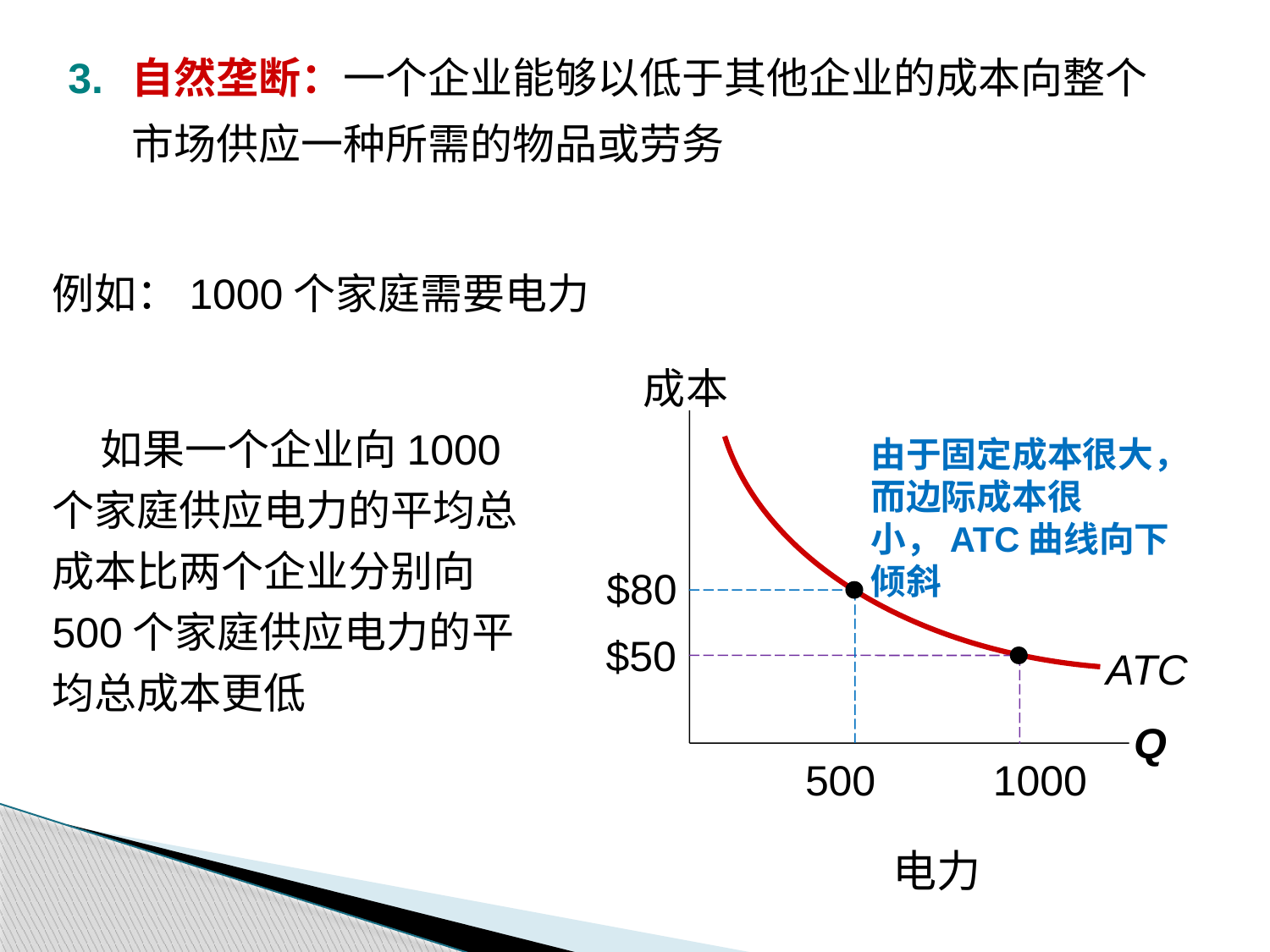

3.	自然垄断：一个企业能够以低于其他企业的成本向整个市场供应一种所需的物品或劳务
例如：1000个家庭需要电力
成本

Q

ATC
    如果一个企业向1000个家庭供应电力的平均总成本比两个企业分别向500个家庭供应电力的平均总成本更低
由于固定成本很大，而边际成本很小，ATC曲线向下倾斜
$80

500
$50

1000
电力